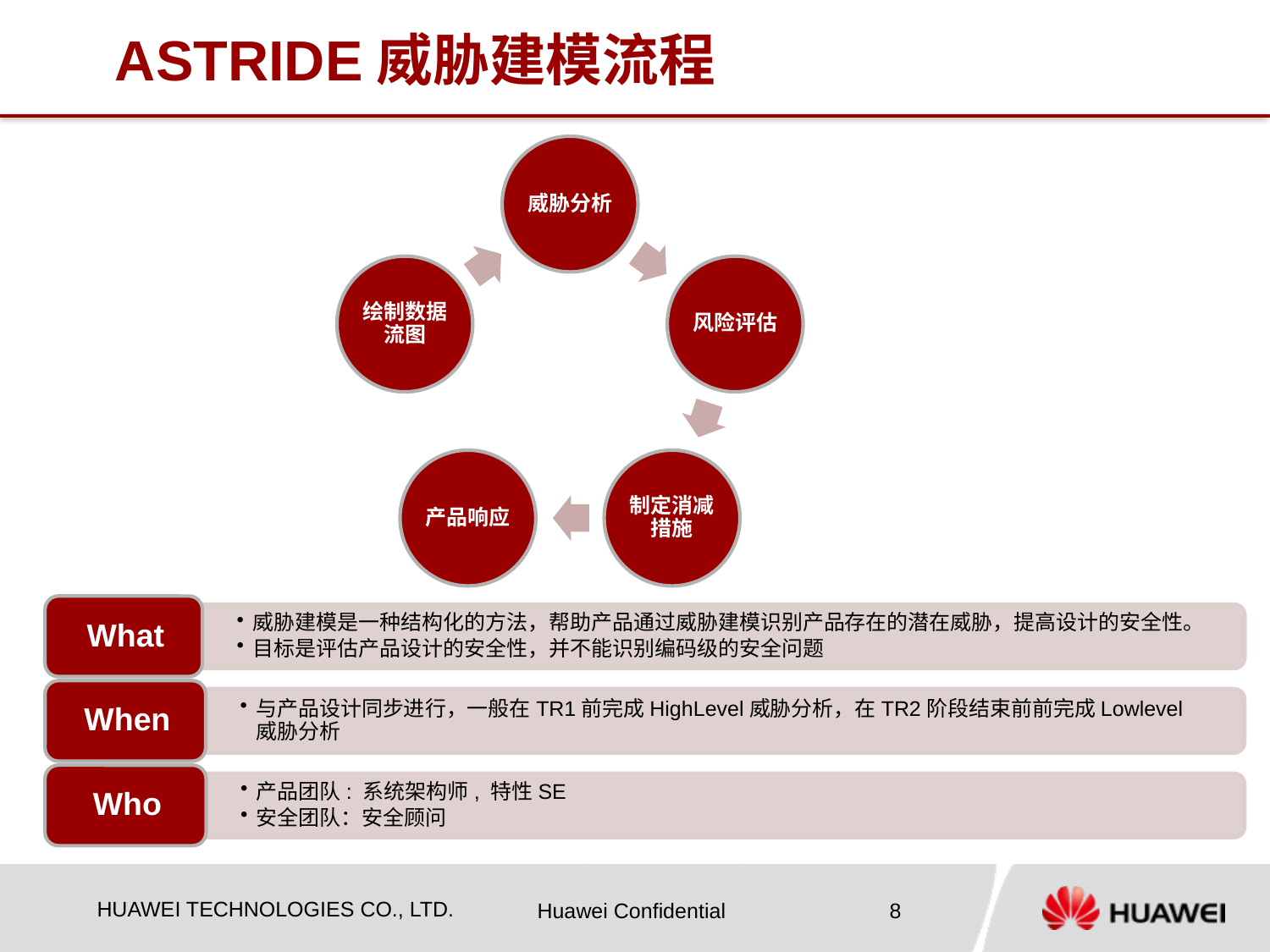

# ASTRIDE威胁建模流程
威胁分析

风险评估

制定消减措施

产品响应

绘制数据流图

绘制数据流图
威胁建模是一种结构化的方法，帮助产品通过威胁建模识别产品存在的潜在威胁，提高设计的安全性。
目标是评估产品设计的安全性，并不能识别编码级的安全问题
What
与产品设计同步进行，一般在TR1前完成HighLevel威胁分析，在TR2阶段结束前前完成Lowlevel威胁分析
When
产品团队: 系统架构师, 特性SE
安全团队：安全顾问
Who